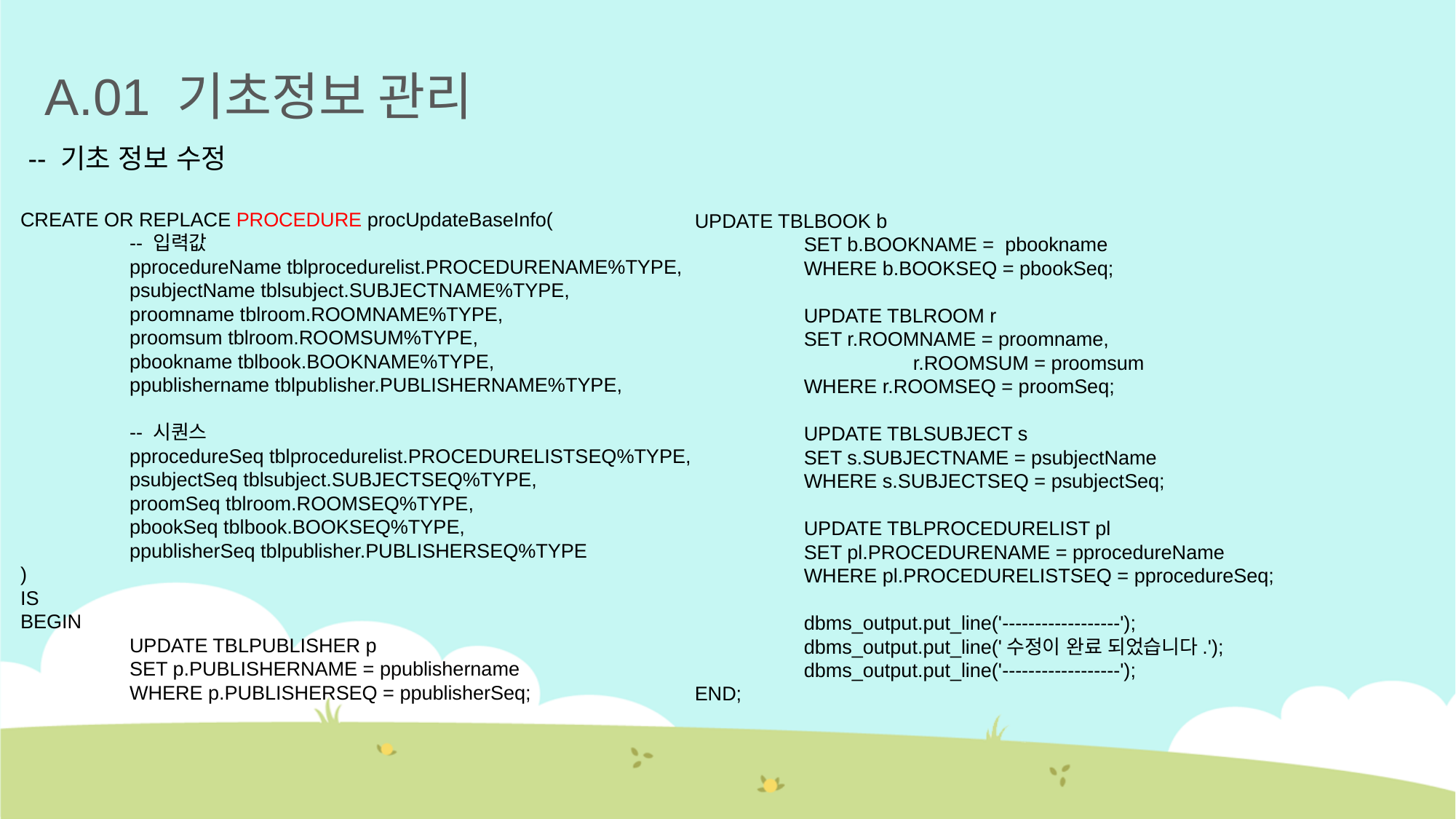

A.01 기초정보 관리
 -- 기초 정보 수정

CREATE OR REPLACE PROCEDURE procUpdateBaseInfo(
	-- 입력값
	pprocedureName tblprocedurelist.PROCEDURENAME%TYPE,
	psubjectName tblsubject.SUBJECTNAME%TYPE,
	proomname tblroom.ROOMNAME%TYPE,
	proomsum tblroom.ROOMSUM%TYPE,
	pbookname tblbook.BOOKNAME%TYPE,
	ppublishername tblpublisher.PUBLISHERNAME%TYPE,

	-- 시퀀스
	pprocedureSeq tblprocedurelist.PROCEDURELISTSEQ%TYPE,
	psubjectSeq tblsubject.SUBJECTSEQ%TYPE,
	proomSeq tblroom.ROOMSEQ%TYPE,
	pbookSeq tblbook.BOOKSEQ%TYPE,
	ppublisherSeq tblpublisher.PUBLISHERSEQ%TYPE
)
IS
BEGIN
	UPDATE TBLPUBLISHER p
	SET p.PUBLISHERNAME = ppublishername
	WHERE p.PUBLISHERSEQ = ppublisherSeq;

UPDATE TBLBOOK b
	SET b.BOOKNAME =  pbookname
	WHERE b.BOOKSEQ = pbookSeq;

	UPDATE TBLROOM r
	SET r.ROOMNAME = proomname,
		r.ROOMSUM = proomsum
	WHERE r.ROOMSEQ = proomSeq;

	UPDATE TBLSUBJECT s
	SET s.SUBJECTNAME = psubjectName
	WHERE s.SUBJECTSEQ = psubjectSeq;

	UPDATE TBLPROCEDURELIST pl
	SET pl.PROCEDURENAME = pprocedureName
	WHERE pl.PROCEDURELISTSEQ = pprocedureSeq;

	dbms_output.put_line('------------------');
	dbms_output.put_line('수정이 완료 되었습니다.');
	dbms_output.put_line('------------------');
END;